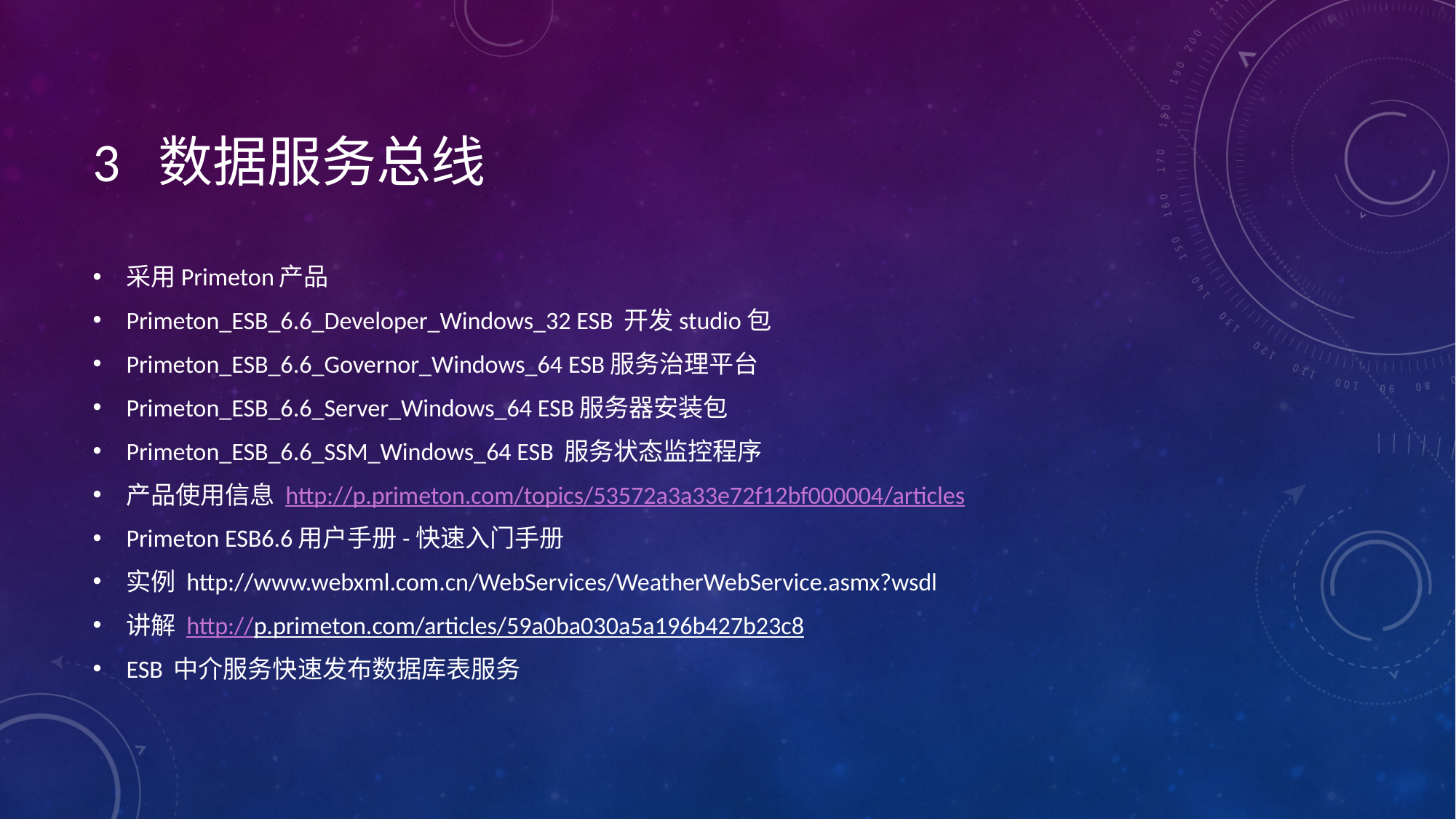

# 3  数据服务总线
采用Primeton产品
Primeton_ESB_6.6_Developer_Windows_32 ESB 开发studio包
Primeton_ESB_6.6_Governor_Windows_64 ESB服务治理平台
Primeton_ESB_6.6_Server_Windows_64 ESB服务器安装包
Primeton_ESB_6.6_SSM_Windows_64 ESB 服务状态监控程序
产品使用信息 http://p.primeton.com/topics/53572a3a33e72f12bf000004/articles
Primeton ESB6.6用户手册-快速入门手册
实例 http://www.webxml.com.cn/WebServices/WeatherWebService.asmx?wsdl
讲解 http://p.primeton.com/articles/59a0ba030a5a196b427b23c8
ESB 中介服务快速发布数据库表服务